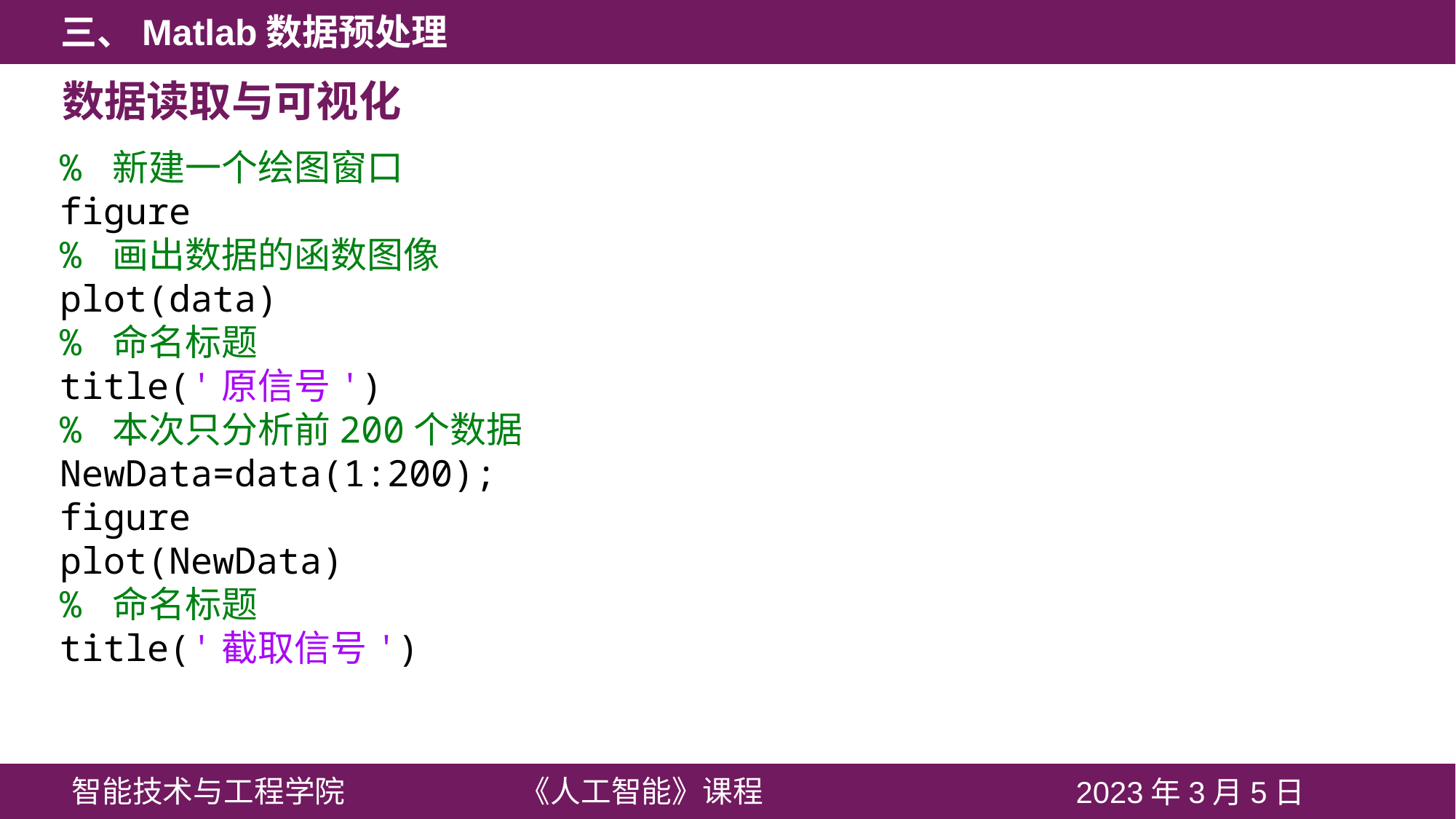

数据读取与可视化
% 新建一个绘图窗口
figure
% 画出数据的函数图像
plot(data)
% 命名标题
title('原信号')
% 本次只分析前200个数据
NewData=data(1:200);
figure
plot(NewData)
% 命名标题
title('截取信号')